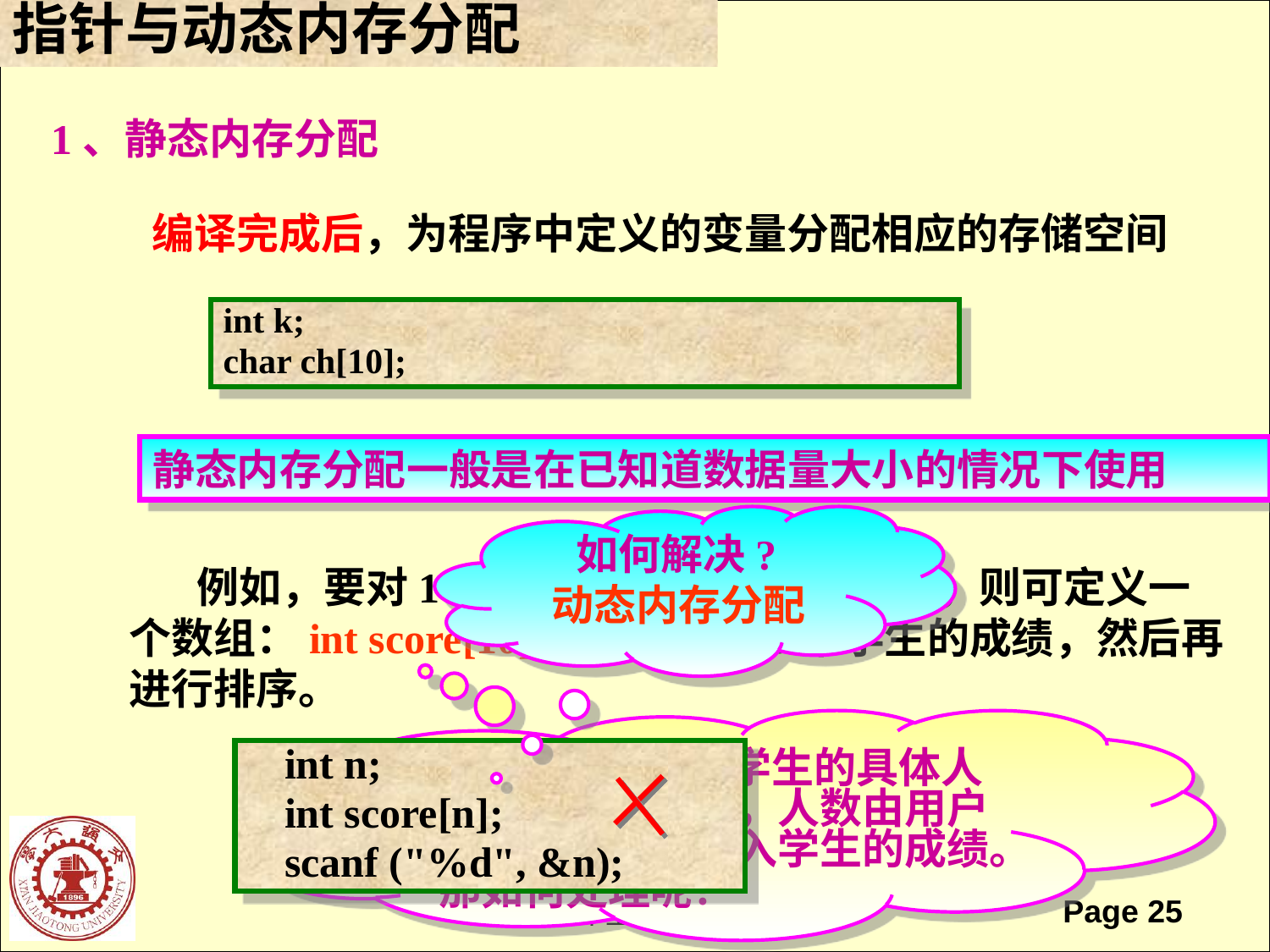

指针与动态内存分配
1、静态内存分配
        编译完成后，为程序中定义的变量分配相应的存储空间
int k;
char ch[10];
静态内存分配一般是在已知道数据量大小的情况下使用
如何解决?

      例如，要对10个学生的成绩按降序输出，则可定义一个数组：int score[10]; 用于存放10个学生的成绩，然后再进行排序。
动态内存分配
如果事先并不知道学生的具体人数，编写程序时，人数由用户输入，然后再输入学生的成绩。那如何处理呢？
int n;
int score[n];
scanf ("%d", &n);